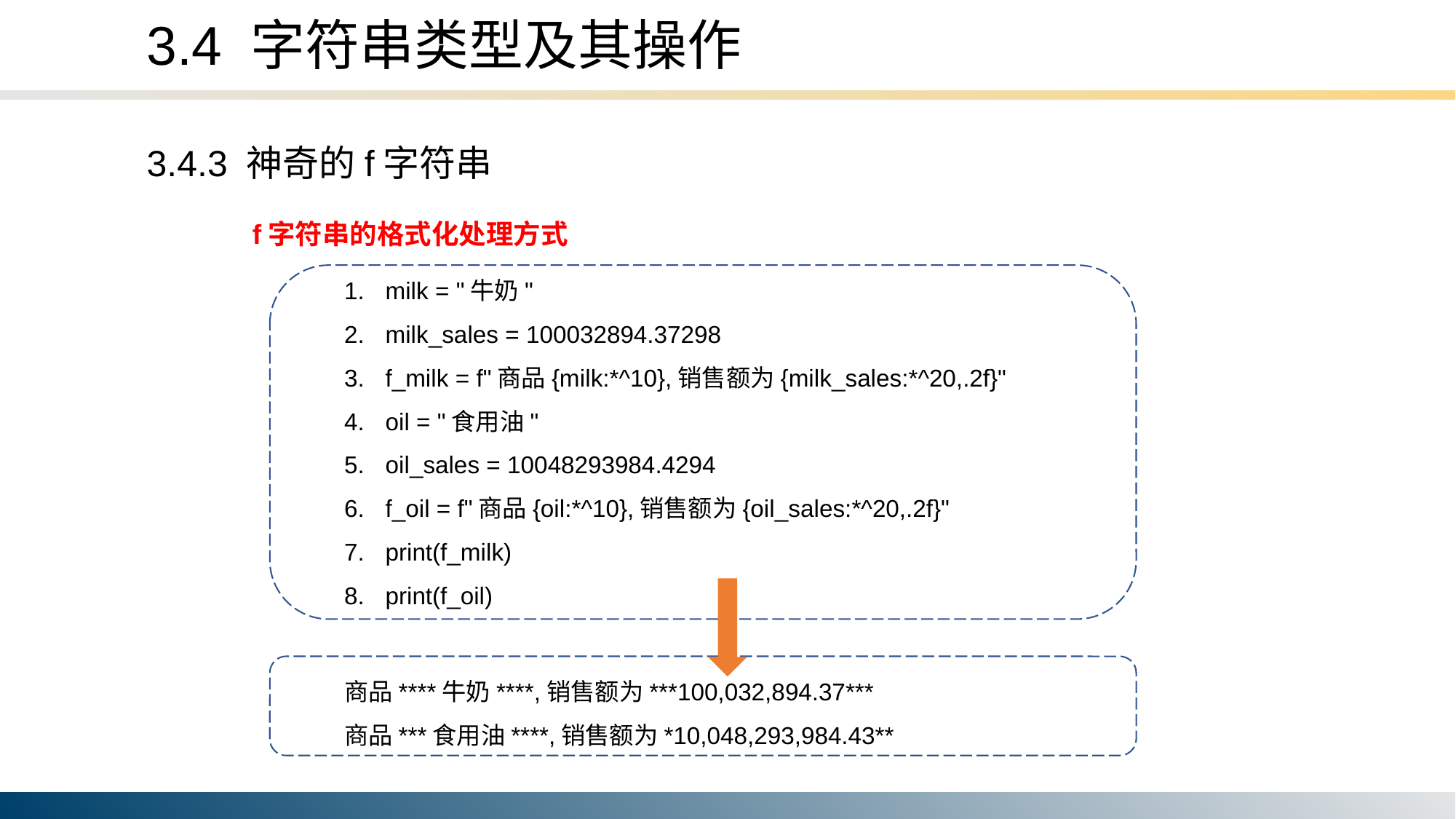

3.4 字符串类型及其操作

3.4.3 神奇的f字符串
f字符串的格式化处理方式
milk = "牛奶"
milk_sales = 100032894.37298
f_milk = f"商品{milk:*^10},销售额为{milk_sales:*^20,.2f}"
oil = "食用油"
oil_sales = 10048293984.4294
f_oil = f"商品{oil:*^10},销售额为{oil_sales:*^20,.2f}"
print(f_milk)
print(f_oil)

商品****牛奶****,销售额为***100,032,894.37***
商品***食用油****,销售额为*10,048,293,984.43**